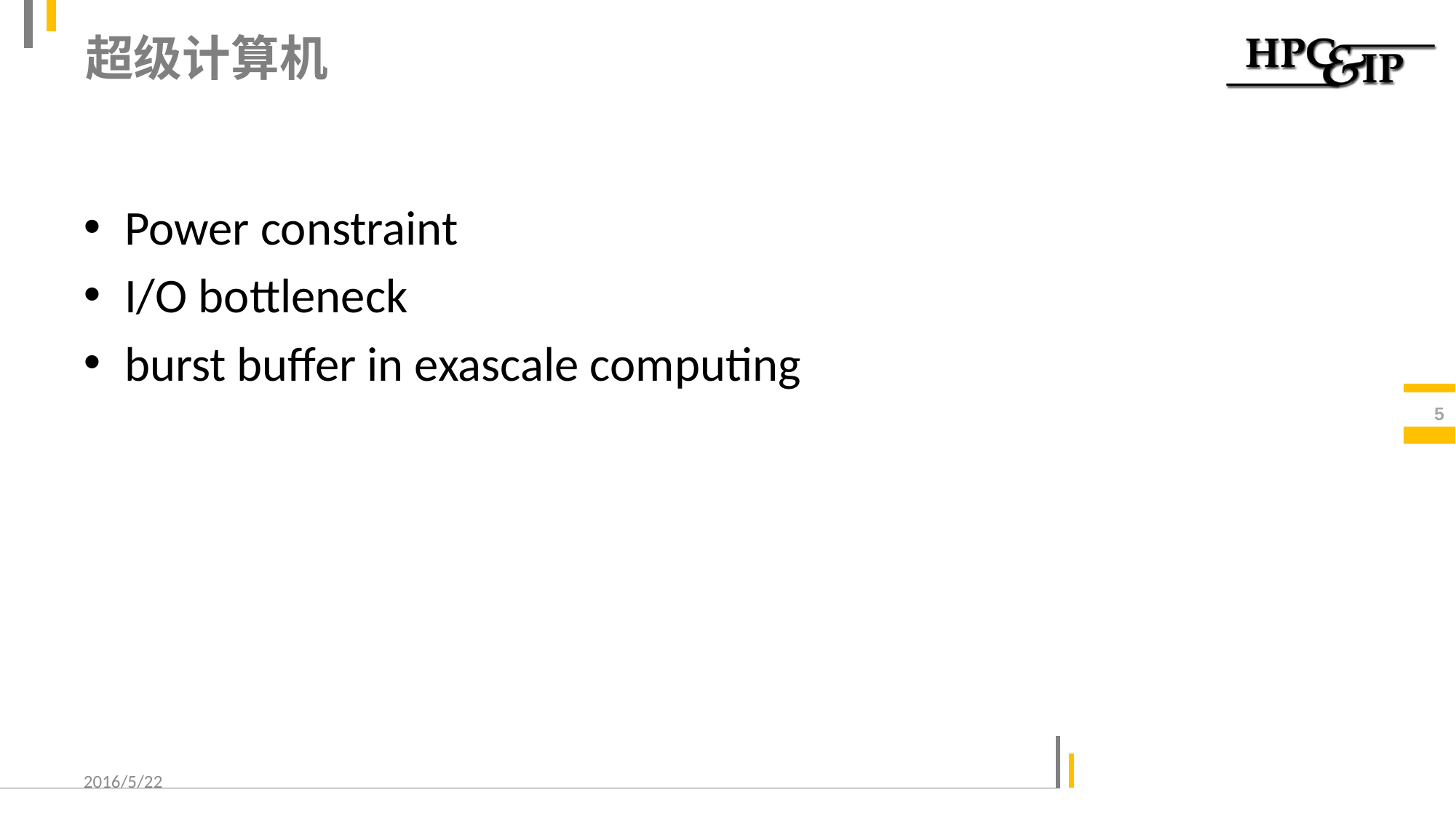

# 超级计算机
Power constraint
I/O bottleneck
burst buffer in exascale computing
5
2016/5/22